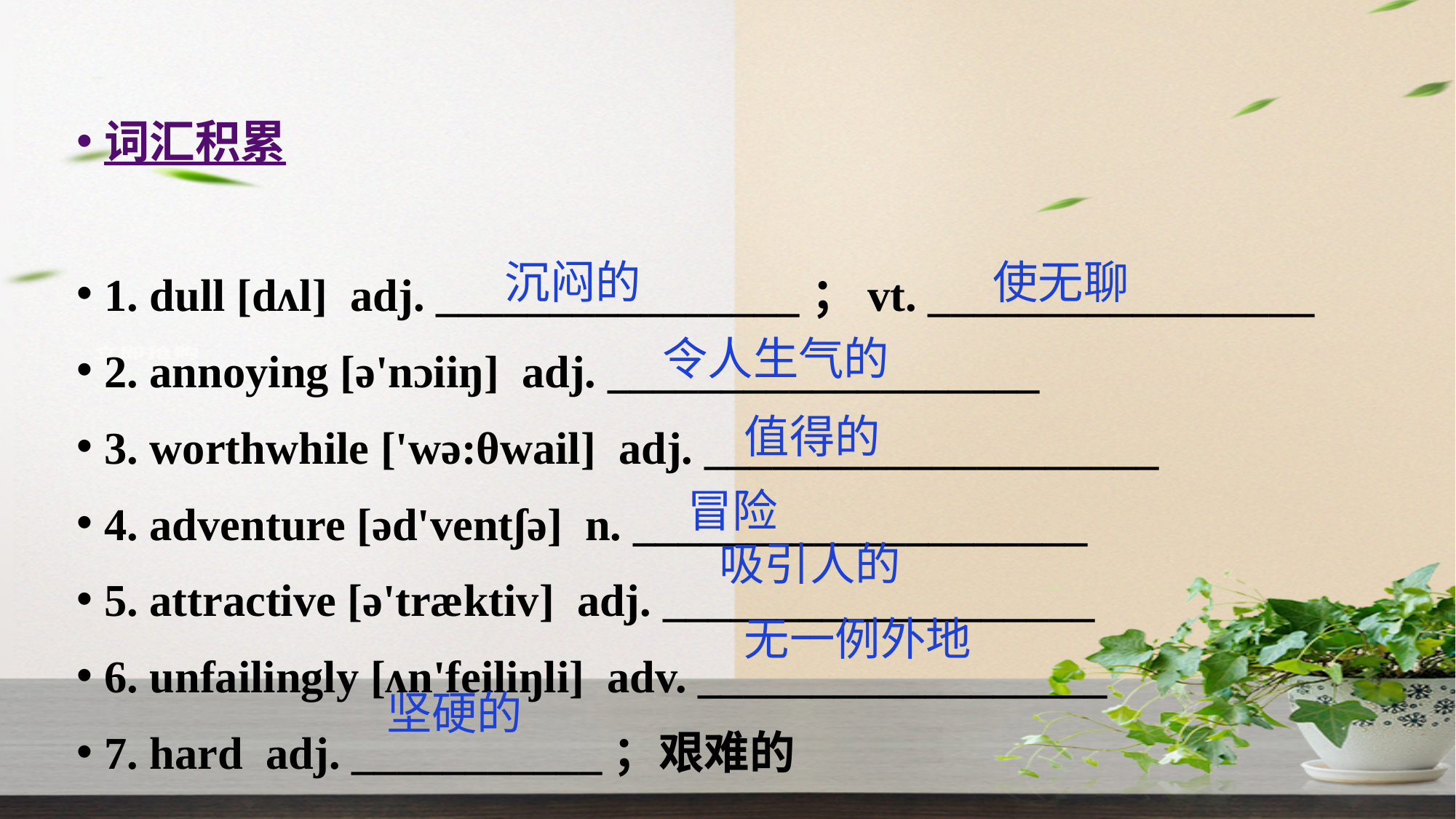

词汇积累

1. dull [dʌl]  adj. ________________；vt. _________________
2. annoying [ə'nɔiiŋ]  adj. ___________________
3. worthwhile ['wə:θwail]  adj. ____________________
4. adventure [əd'ventʃə]  n. ____________________
5. attractive [ə'træktiv]  adj. ___________________
6. unfailingly [ʌn'feiliŋli]  adv. __________________
7. hard  adj. ___________；艰难的
沉闷的
使无聊
令人生气的
值得的
冒险
吸引人的
无一例外地
坚硬的